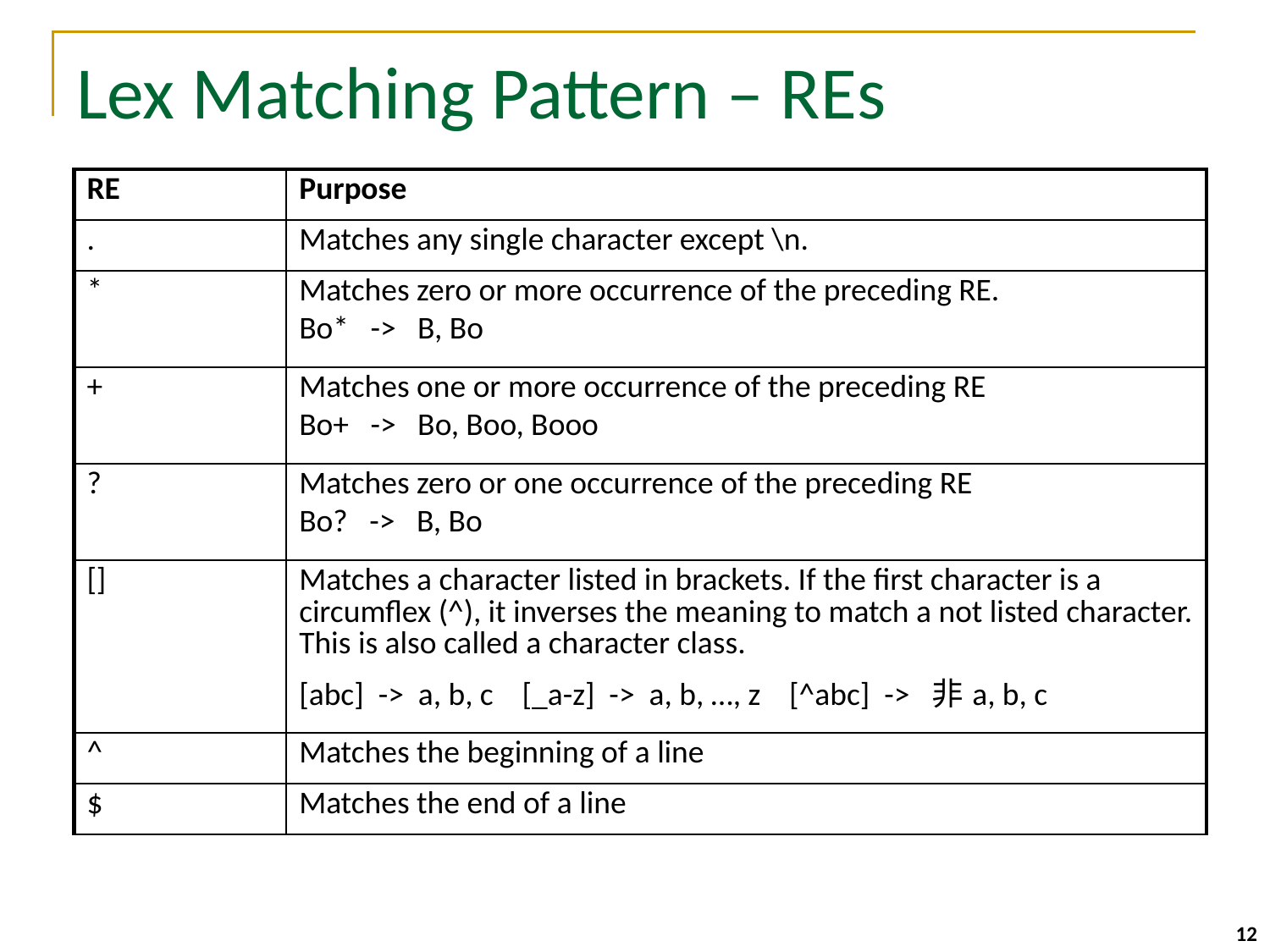

# Lex Matching Pattern – REs
| RE | Purpose |
| --- | --- |
| . | Matches any single character except \n. |
| \* | Matches zero or more occurrence of the preceding RE. Bo\* -> B, Bo |
| + | Matches one or more occurrence of the preceding RE Bo+ -> Bo, Boo, Booo |
| ? | Matches zero or one occurrence of the preceding RE Bo? -> B, Bo |
| [] | Matches a character listed in brackets. If the first character is a circumflex (^), it inverses the meaning to match a not listed character. This is also called a character class. [abc] -> a, b, c [\_a-z] -> a, b, …, z [^abc] -> 非a, b, c |
| ^ | Matches the beginning of a line |
| $ | Matches the end of a line |
12